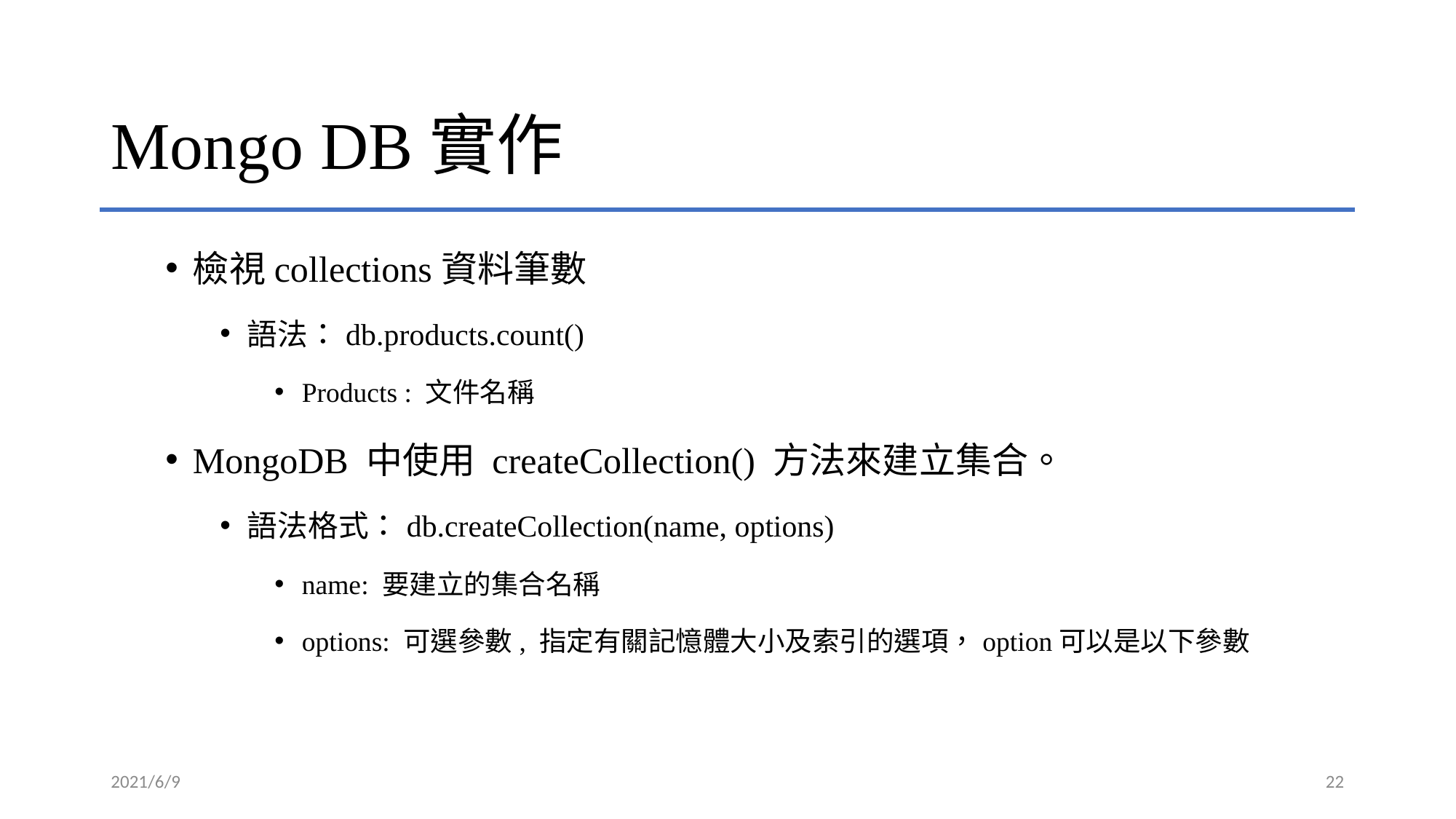

# Mongo DB實作
檢視collections資料筆數
語法：db.products.count()
Products : 文件名稱
MongoDB 中使用 createCollection() 方法來建立集合。
語法格式：db.createCollection(name, options)
name: 要建立的集合名稱
options: 可選參數, 指定有關記憶體大小及索引的選項，option可以是以下參數

2021/6/9
22